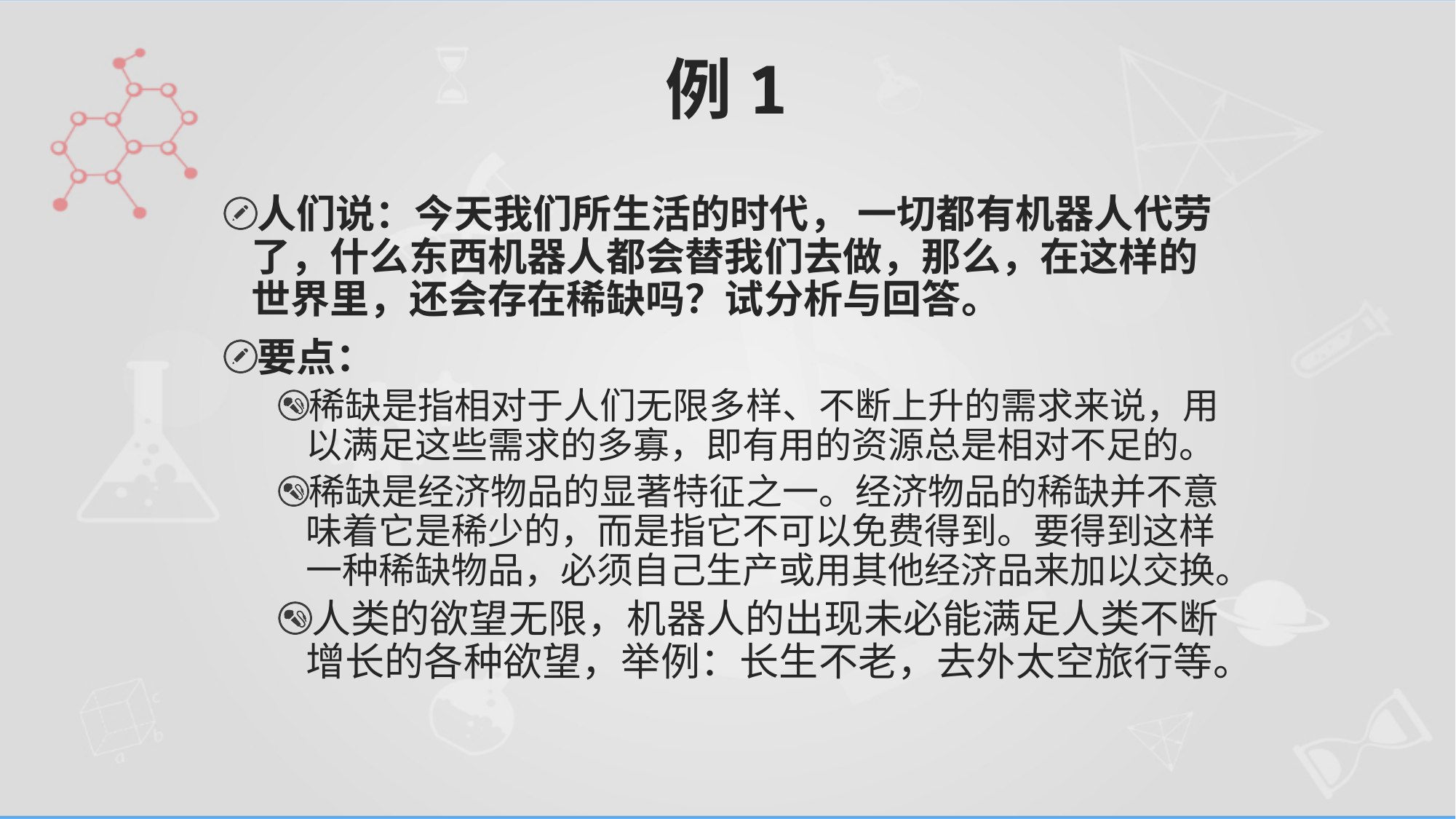

# 例1
人们说：今天我们所生活的时代， 一切都有机器人代劳了，什么东西机器人都会替我们去做，那么，在这样的世界里，还会存在稀缺吗？试分析与回答。
要点：
稀缺是指相对于人们无限多样、不断上升的需求来说，用以满足这些需求的多寡，即有用的资源总是相对不足的。
稀缺是经济物品的显著特征之一。经济物品的稀缺并不意味着它是稀少的，而是指它不可以免费得到。要得到这样一种稀缺物品，必须自己生产或用其他经济品来加以交换。
人类的欲望无限，机器人的出现未必能满足人类不断增长的各种欲望，举例：长生不老，去外太空旅行等。